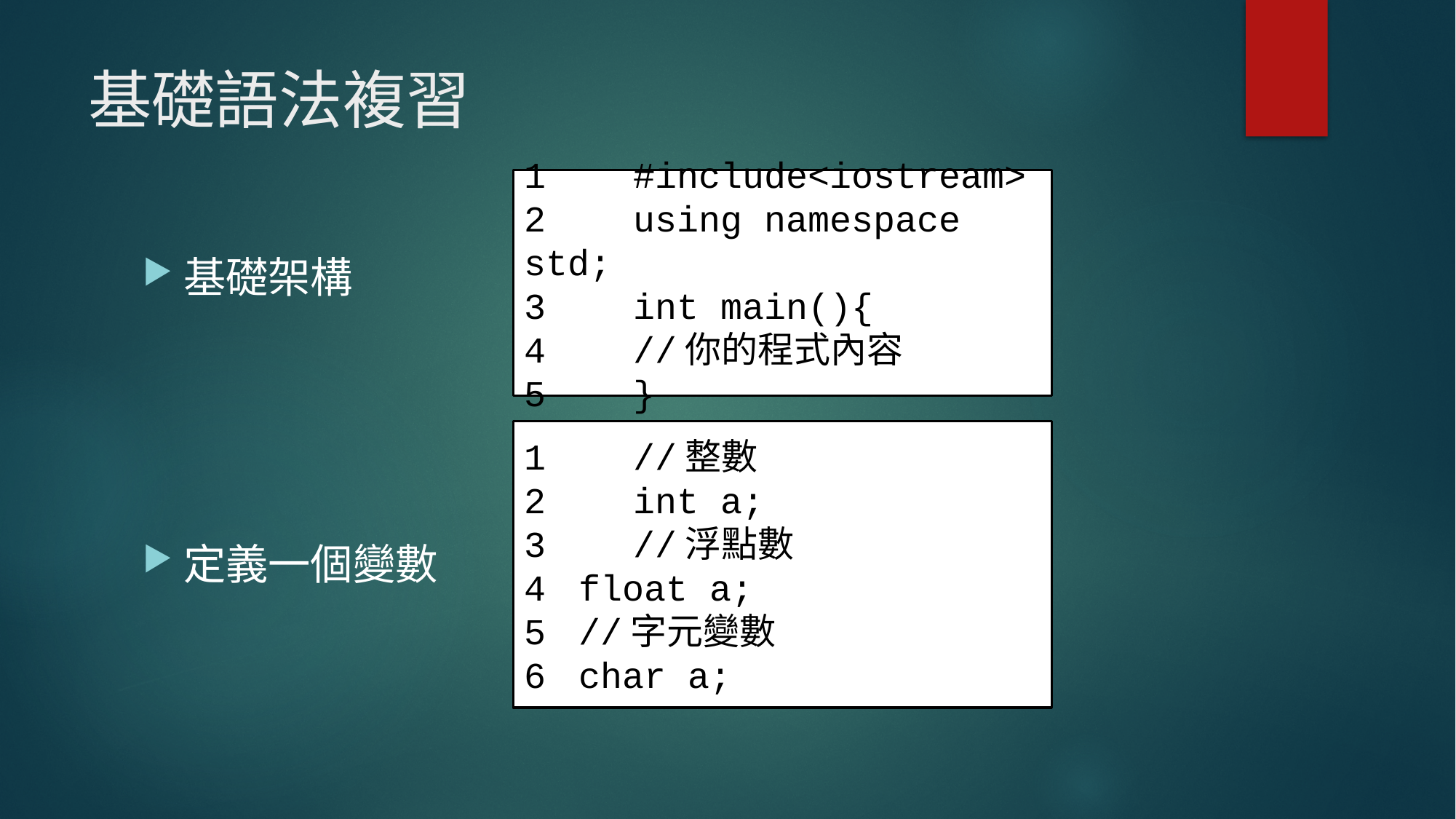

# 基礎語法複習
1	#include<iostream>
2	using namespace std;
3	int main(){
4	//你的程式內容
5	}
基礎架構

定義一個變數
1	//整數
2	int a;
3	//浮點數
float a;
//字元變數
char a;